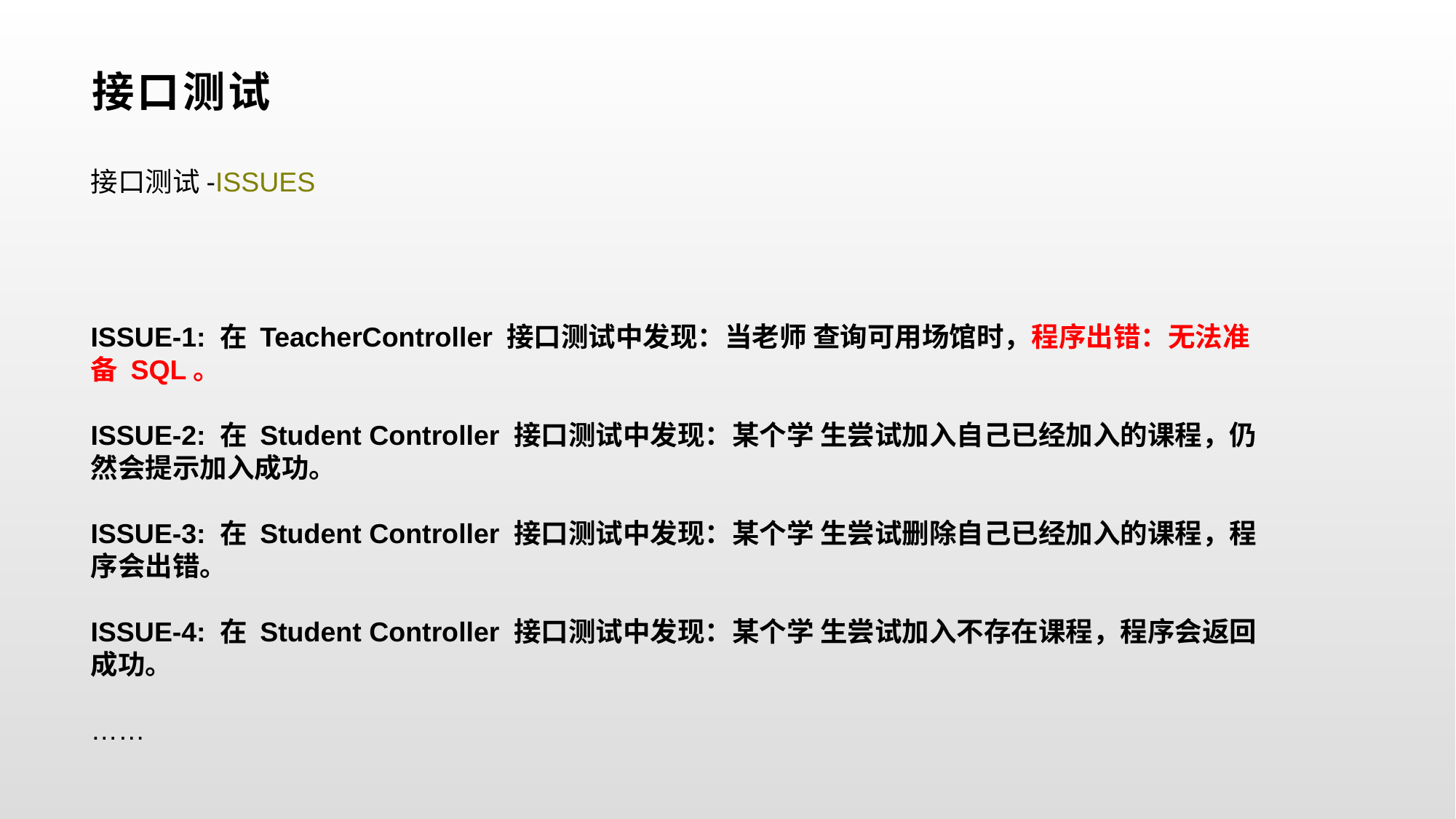

# 接口测试
接口测试-ISSUES
ISSUE-1: 在 TeacherController 接口测试中发现：当老师 查询可用场馆时，程序出错：无法准备 SQL。

ISSUE-2: 在 Student Controller 接口测试中发现：某个学 生尝试加入自己已经加入的课程，仍然会提示加入成功。

ISSUE-3: 在 Student Controller 接口测试中发现：某个学 生尝试删除自己已经加入的课程，程序会出错。

ISSUE-4: 在 Student Controller 接口测试中发现：某个学 生尝试加入不存在课程，程序会返回成功。

……